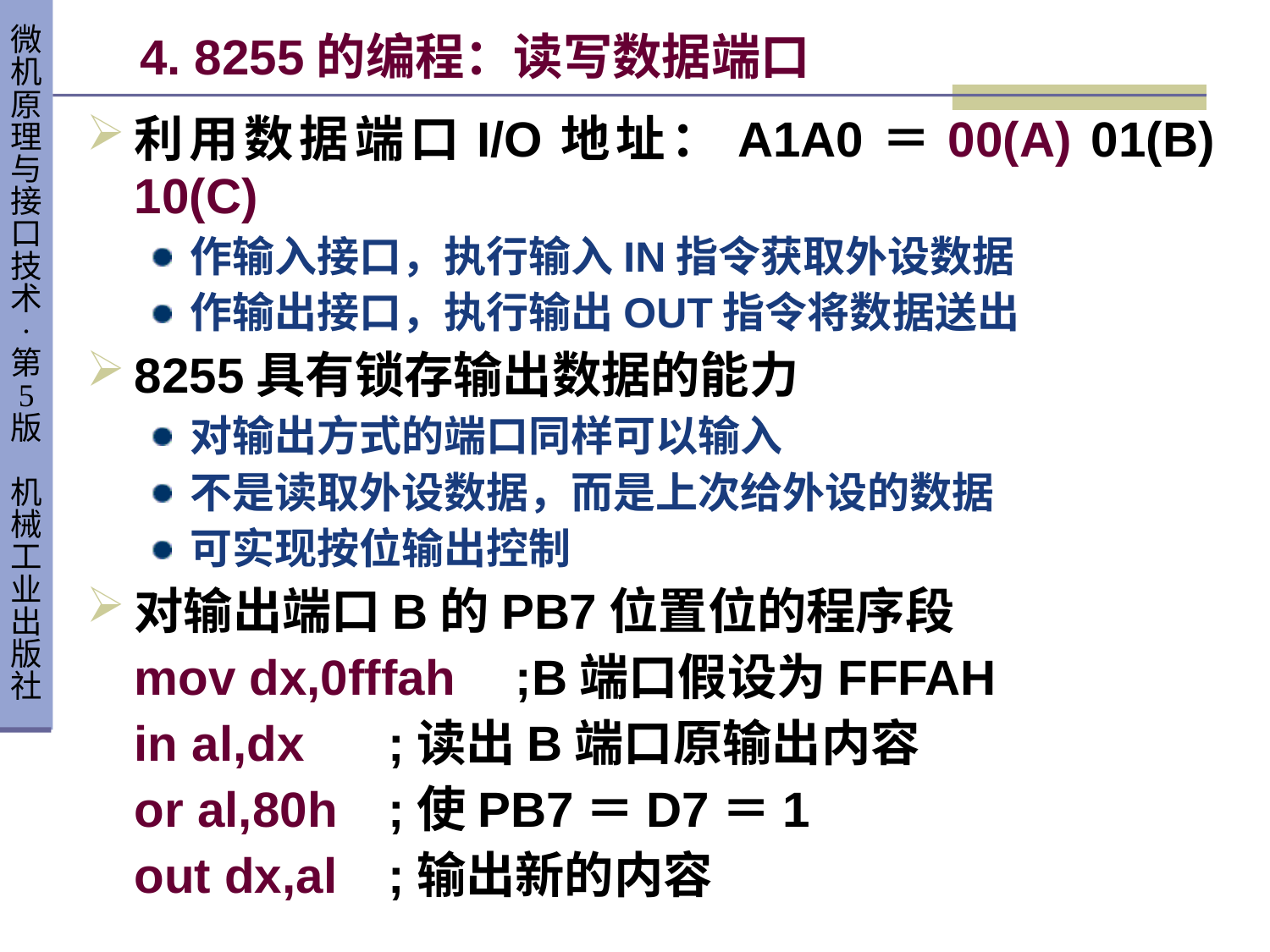

# 4. 8255的编程：读写数据端口
利用数据端口I/O地址：A1A0＝00(A) 01(B) 10(C)
作输入接口，执行输入IN指令获取外设数据
作输出接口，执行输出OUT指令将数据送出
8255具有锁存输出数据的能力
对输出方式的端口同样可以输入
不是读取外设数据，而是上次给外设的数据
可实现按位输出控制
对输出端口B的PB7位置位的程序段
	mov dx,0fffah	;B端口假设为FFFAH
	in al,dx	;读出B端口原输出内容
	or al,80h	;使PB7＝D7＝1
	out dx,al	;输出新的内容